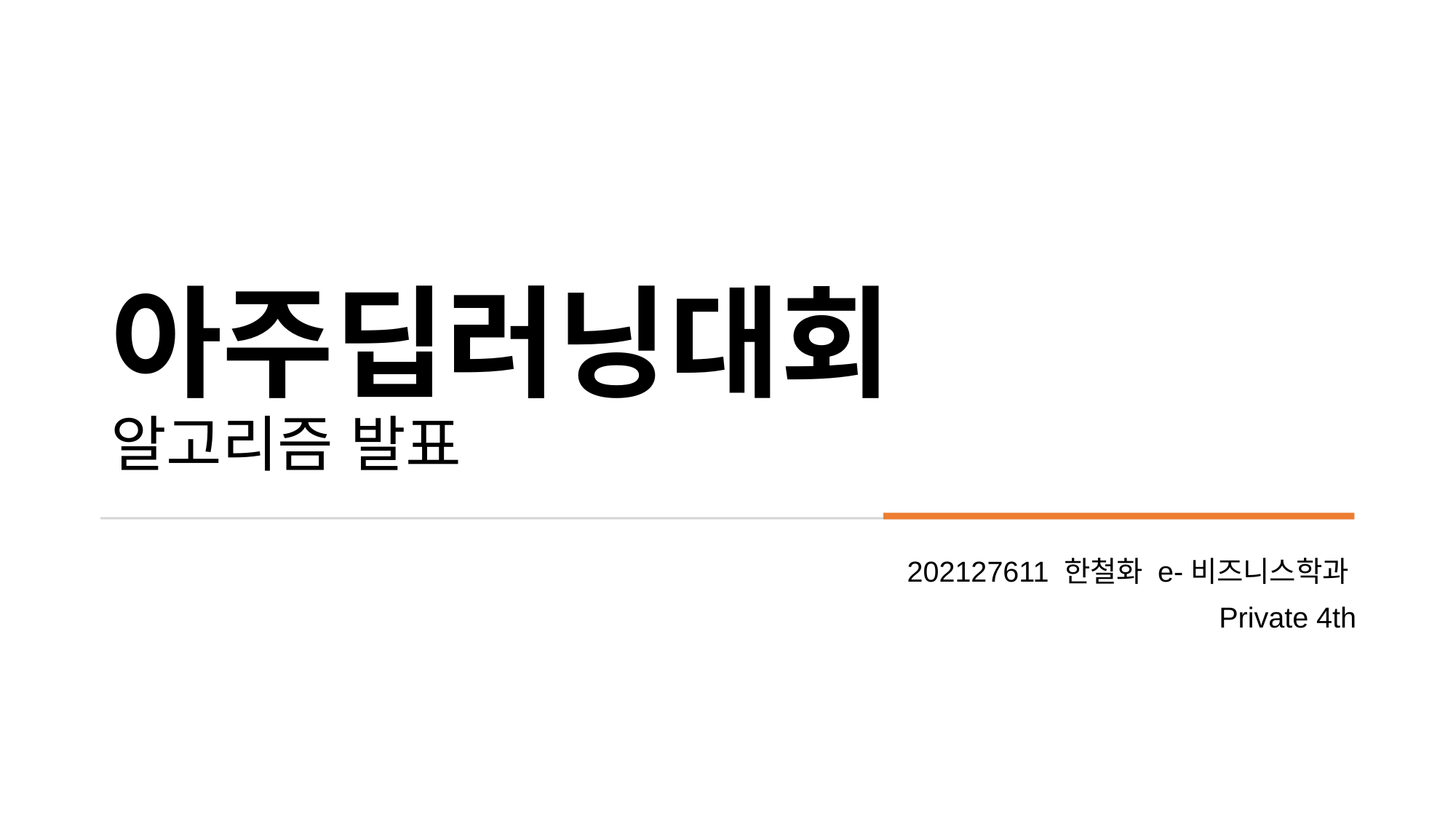

# 아주딥러닝대회 알고리즘 발표

202127611 한철화 e-비즈니스학과
Private 4th